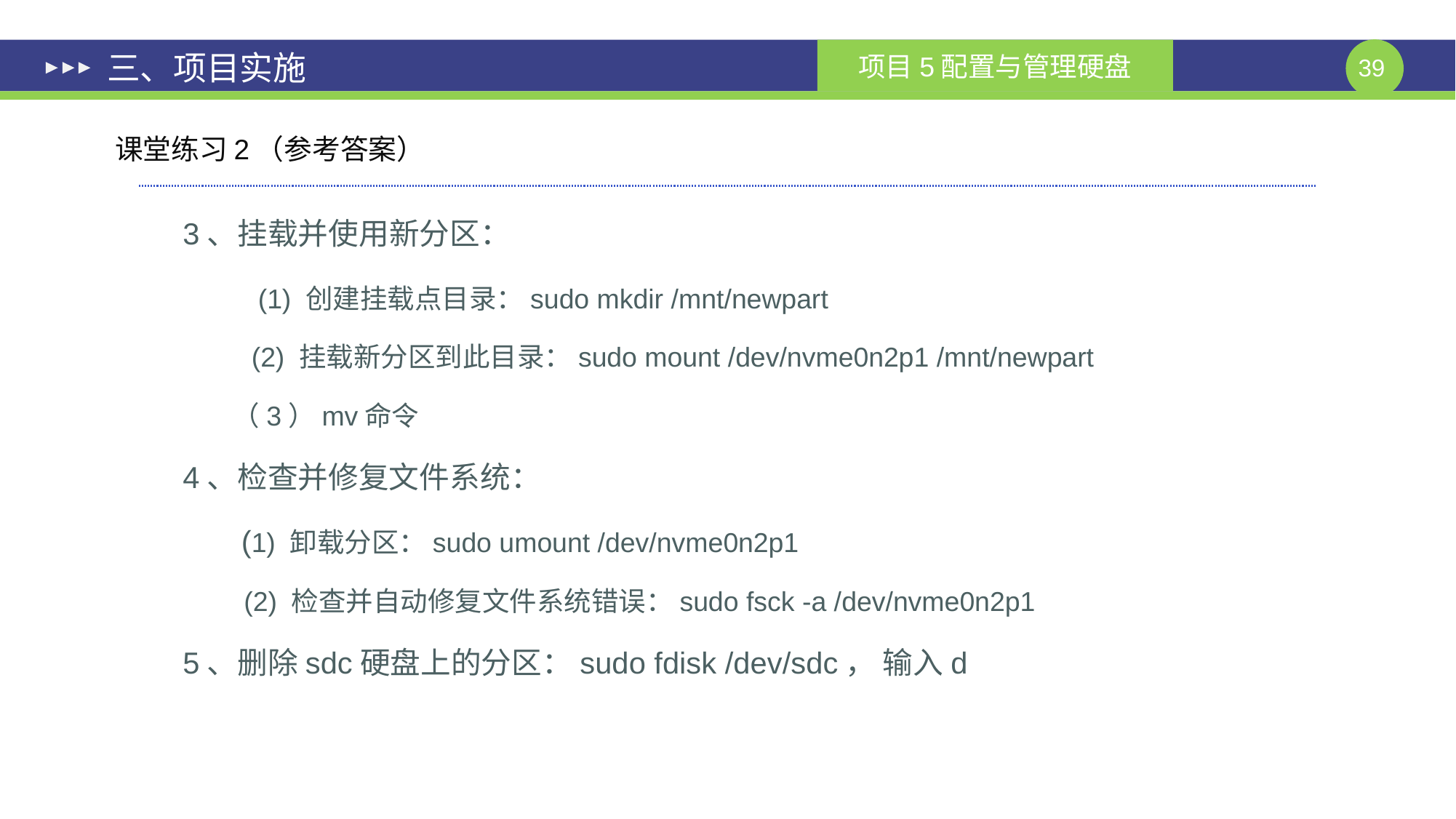

# 三、项目实施
课堂练习2（参考答案）

3、挂载并使用新分区：
         (1) 创建挂载点目录：sudo mkdir /mnt/newpart
         (2) 挂载新分区到此目录：sudo mount /dev/nvme0n2p1 /mnt/newpart
       （3）mv命令
4、检查并修复文件系统：
       (1) 卸载分区：sudo umount /dev/nvme0n2p1
        (2) 检查并自动修复文件系统错误：sudo fsck -a /dev/nvme0n2p1
5、删除sdc硬盘上的分区：sudo fdisk /dev/sdc， 输入d